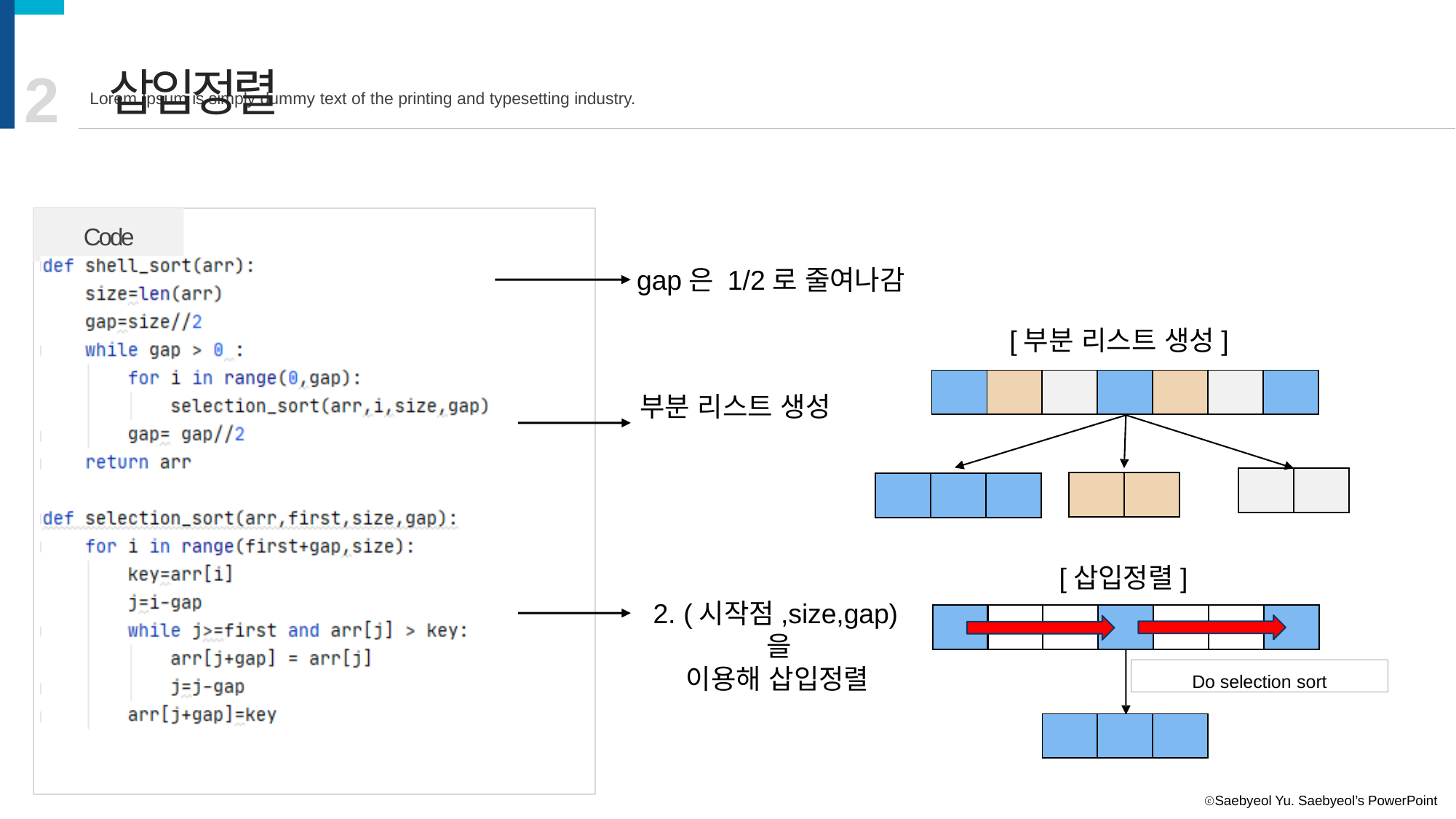

# 2 삽입정렬
Lorem Ipsum is simply dummy text of the printing and typesetting industry.

Code

gap은 1/2로 줄여나감
[부분 리스트 생성]

부분 리스트 생성
|  |  |  |  |  |  |  |
| --- | --- | --- | --- | --- | --- | --- |

|  |  |  |
| --- | --- | --- |
[삽입정렬]
2. (시작점,size,gap)을
이용해 삽입정렬

Do selection sort
|  |  |  |
| --- | --- | --- |
ⓒSaebyeol Yu. Saebyeol’s PowerPoint